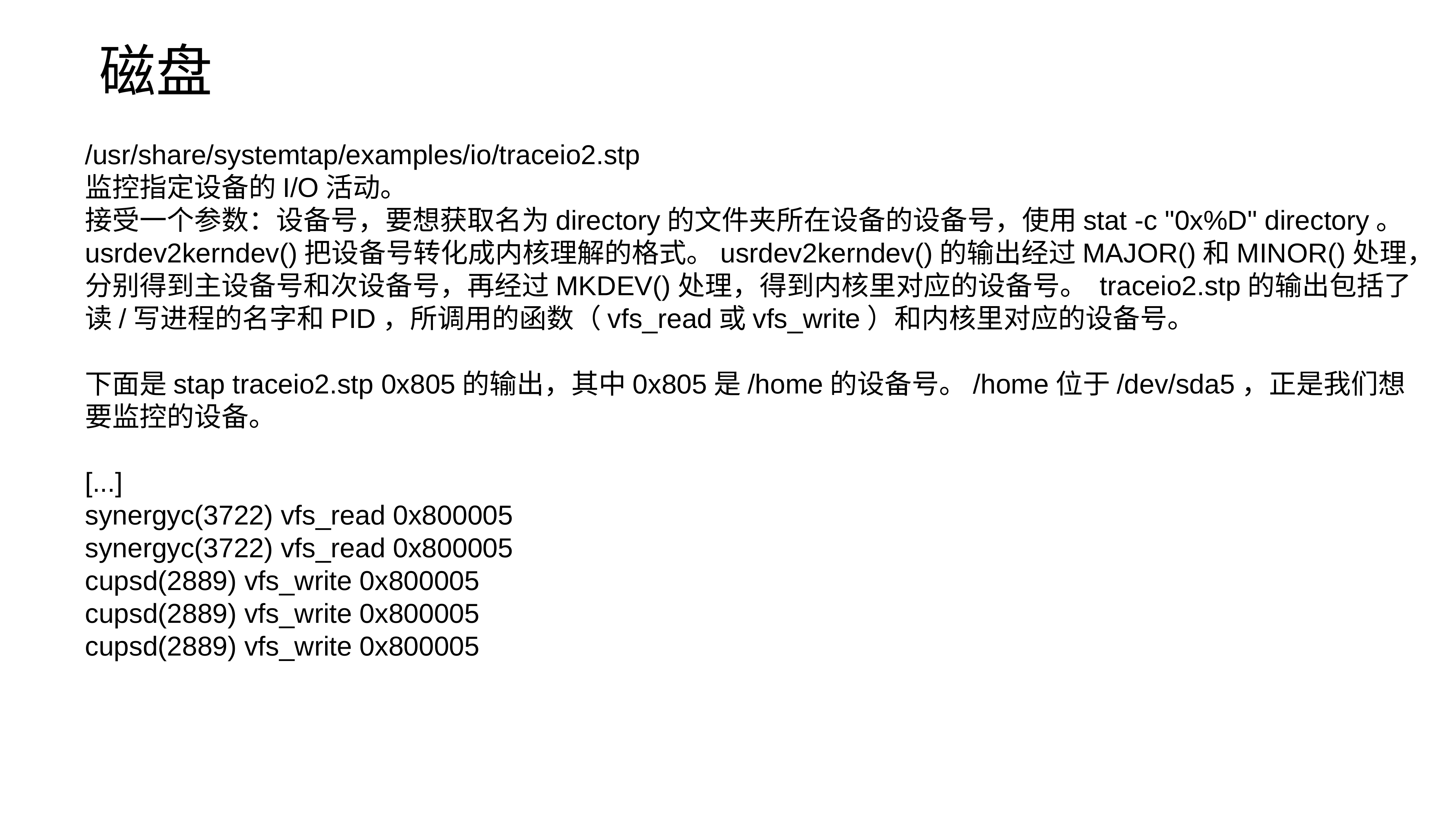

磁盘
/usr/share/systemtap/examples/io/traceio2.stp
监控指定设备的I/O活动。
接受一个参数：设备号，要想获取名为directory的文件夹所在设备的设备号，使用stat -c "0x%D" directory。 usrdev2kerndev()把设备号转化成内核理解的格式。usrdev2kerndev()的输出经过MAJOR()和MINOR()处理，分别得到主设备号和次设备号，再经过MKDEV()处理，得到内核里对应的设备号。 traceio2.stp的输出包括了读/写进程的名字和PID，所调用的函数（vfs_read或vfs_write）和内核里对应的设备号。

下面是stap traceio2.stp 0x805的输出，其中0x805是/home的设备号。/home位于/dev/sda5，正是我们想要监控的设备。

[...]
synergyc(3722) vfs_read 0x800005
synergyc(3722) vfs_read 0x800005
cupsd(2889) vfs_write 0x800005
cupsd(2889) vfs_write 0x800005
cupsd(2889) vfs_write 0x800005